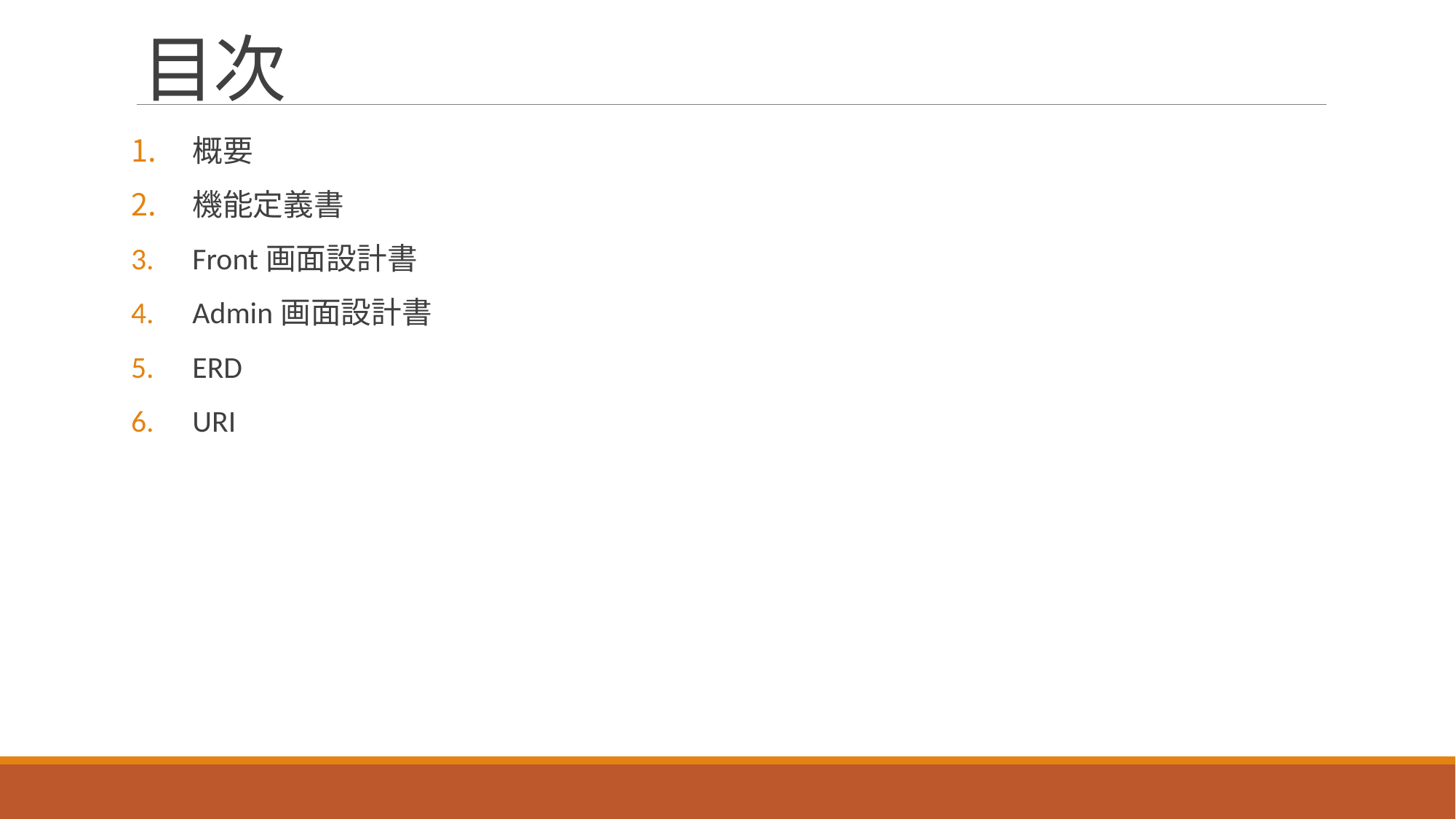

# 目次
概要
機能定義書
Front画面設計書
Admin画面設計書
ERD
URI